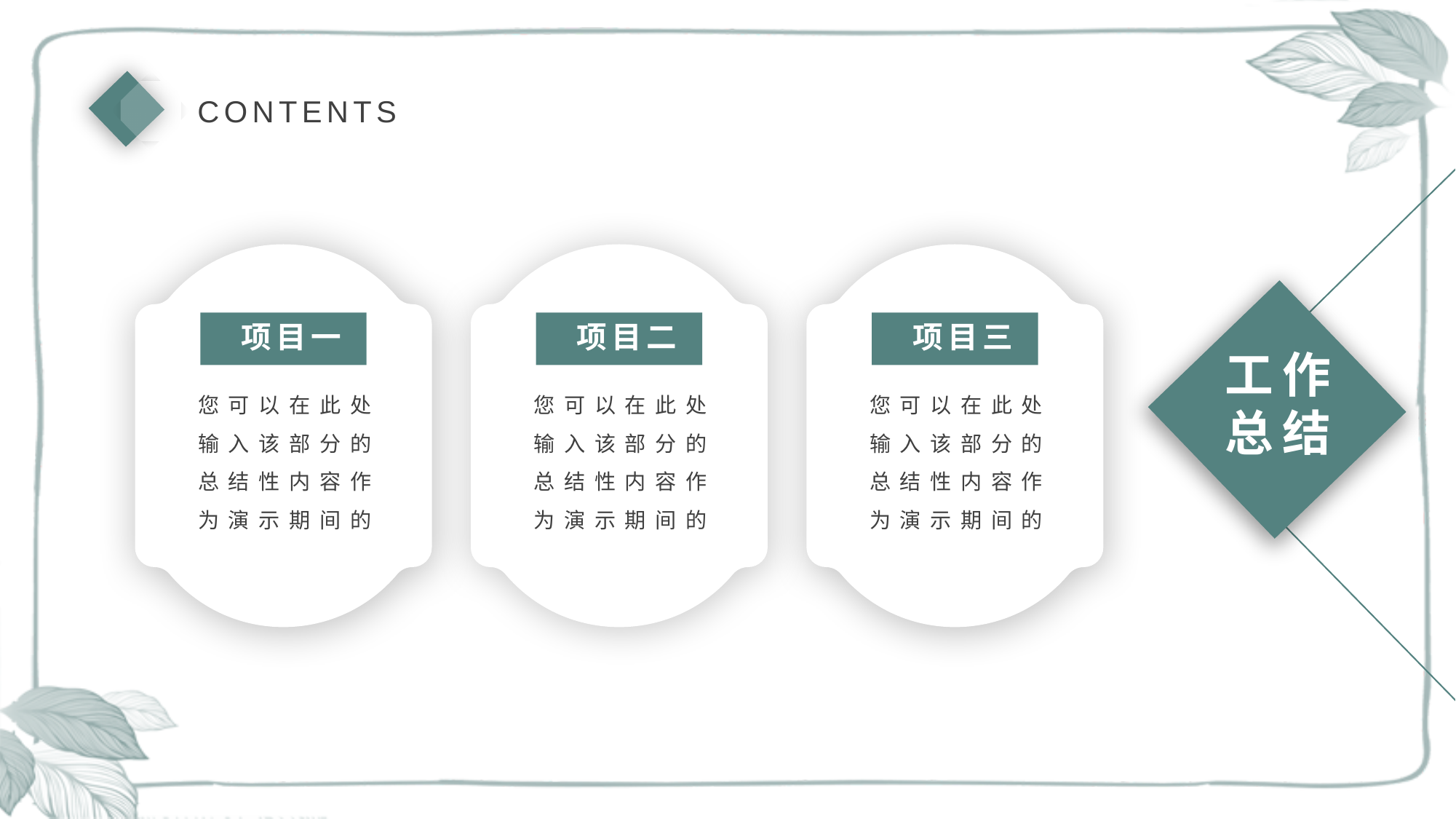

CONTENTS

项目一
您可以在此处输入该部分的总结性内容作为演示期间的

项目二
您可以在此处输入该部分的总结性内容作为演示期间的

项目三
您可以在此处输入该部分的总结性内容作为演示期间的

工作
总结